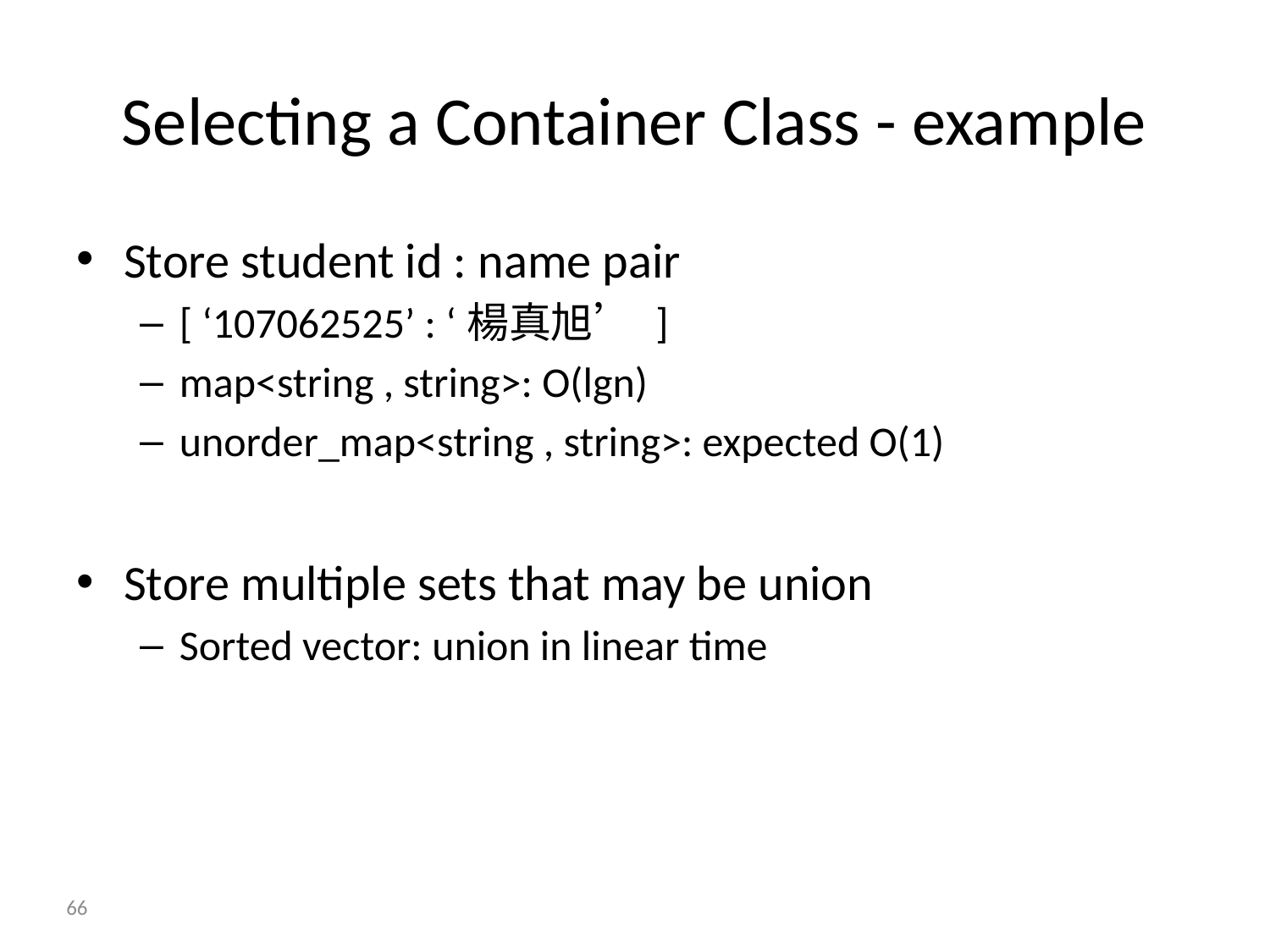

# Selecting a Container Class - example
Store student id : name pair
[ ‘107062525’ : ‘楊真旭’ ]
map<string , string>: O(lgn)
unorder_map<string , string>: expected O(1)

Store multiple sets that may be union
Sorted vector: union in linear time
66